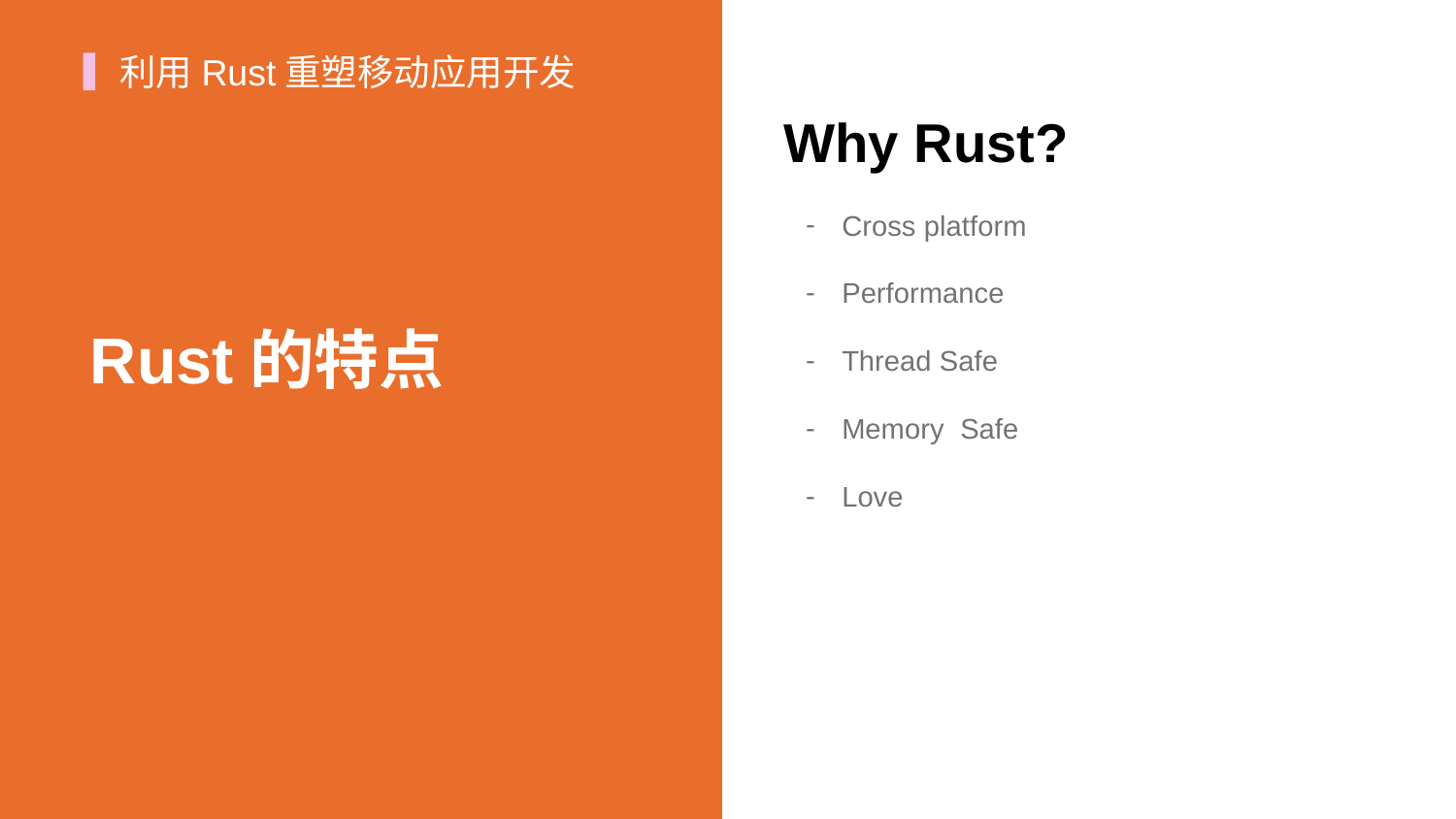

利用Rust重塑移动应用开发

Why Rust?

Cross platform

Performance

Thread Safe

Memory  Safe

Love

Rust的特点